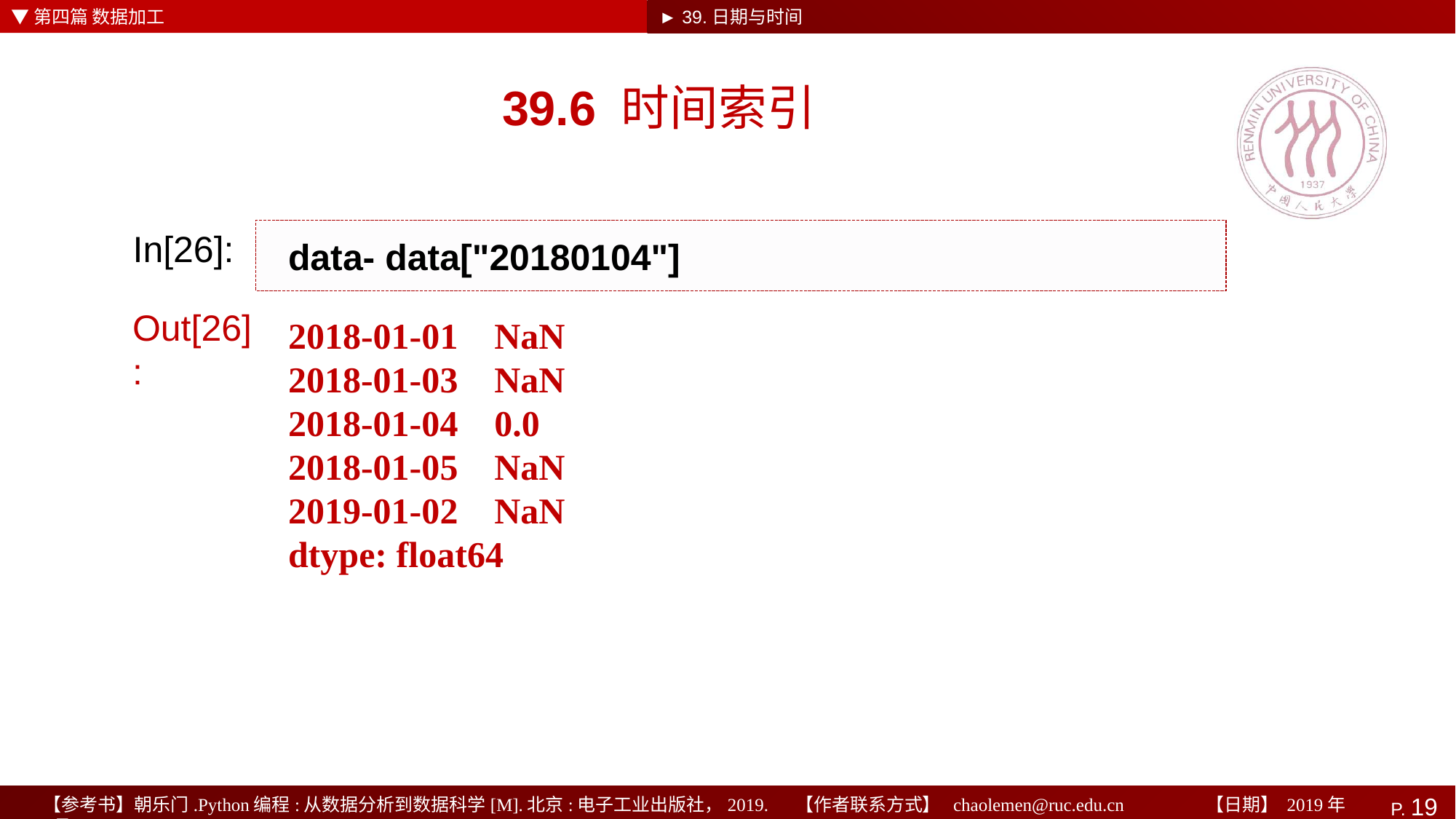

▼第四篇 数据加工
► 39.日期与时间
# 39.6 时间索引
In[26]:
data- data["20180104"]
2018-01-01    NaN
2018-01-03    NaN
2018-01-04    0.0
2018-01-05    NaN
2019-01-02    NaN
dtype: float64
Out[26]: